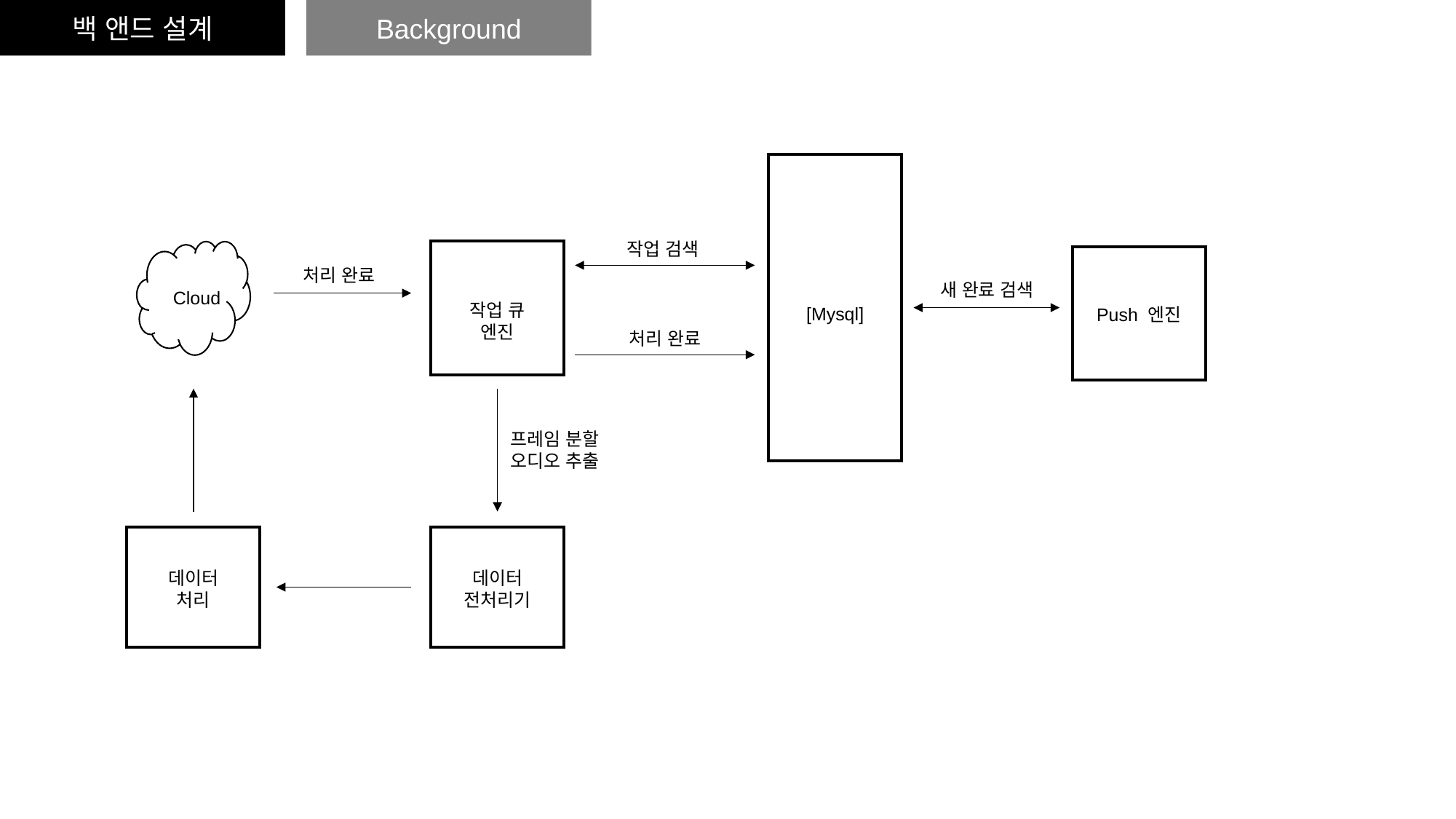

백 앤드 설계
Background

작업 검색

처리 완료
새 완료 검색
Cloud
작업 큐
엔진
[Mysql]
Push 엔진
처리 완료
프레임 분할
오디오 추출

데이터
처리
데이터
전처리기